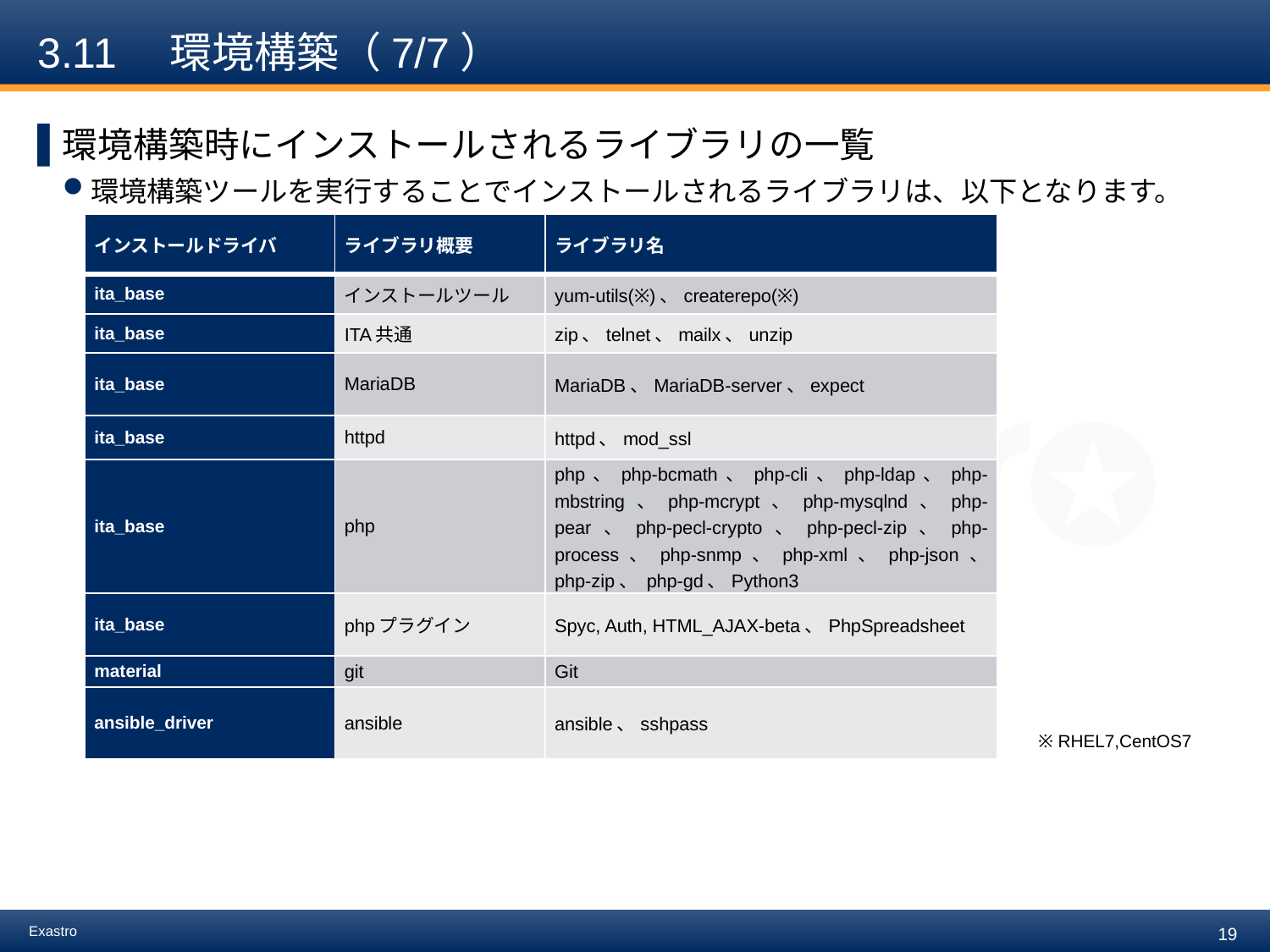

# 3.11　環境構築（7/7）
環境構築時にインストールされるライブラリの一覧
環境構築ツールを実行することでインストールされるライブラリは、以下となります。

| インストールドライバ | ライブラリ概要 | ライブラリ名 |
| --- | --- | --- |
| ita\_base | インストールツール | yum-utils(※)、createrepo(※) |
| ita\_base | ITA共通 | zip、telnet、mailx、unzip |
| ita\_base | MariaDB | MariaDB、MariaDB-server、expect |
| ita\_base | httpd | httpd、mod\_ssl |
| ita\_base | php | php、php-bcmath、php-cli、php-ldap、php-mbstring、php-mcrypt、php-mysqlnd、php-pear、php-pecl-crypto、php-pecl-zip、php-process、php-snmp、php-xml、php-json、 php-zip、 php-gd、Python3 |
| ita\_base | phpプラグイン | Spyc, Auth, HTML\_AJAX-beta、PhpSpreadsheet |
| material | git | Git |
| ansible\_driver | ansible | ansible、sshpass |
※ RHEL7,CentOS7